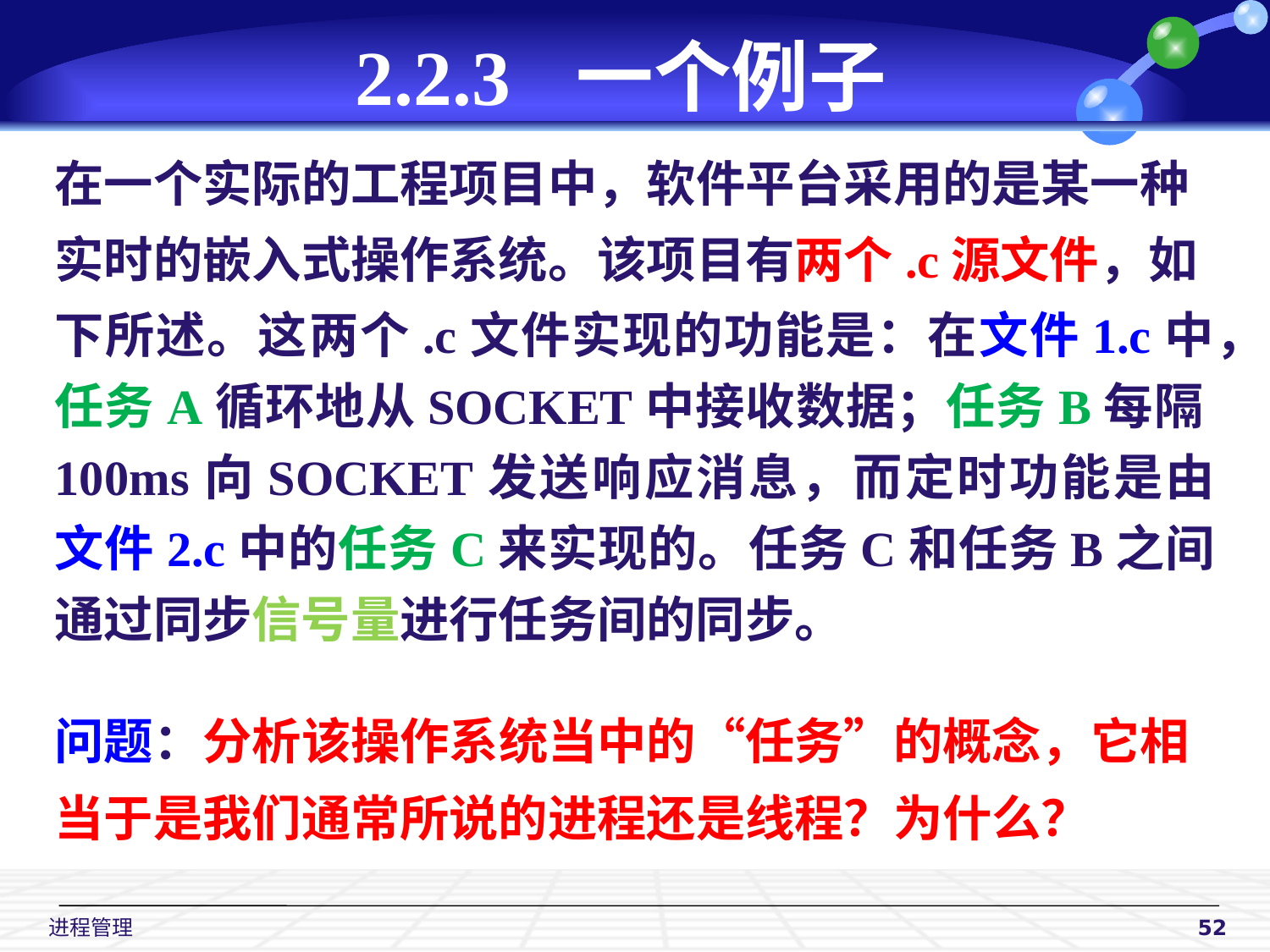

# 2.2.3 一个例子
在一个实际的工程项目中，软件平台采用的是某一种
实时的嵌入式操作系统。该项目有两个.c源文件，如
下所述。这两个.c文件实现的功能是：在文件1.c中，任务A循环地从SOCKET中接收数据；任务B每隔100ms向SOCKET发送响应消息，而定时功能是由文件2.c中的任务C来实现的。任务C和任务B之间通过同步信号量进行任务间的同步。
问题：分析该操作系统当中的“任务”的概念，它相当于是我们通常所说的进程还是线程？为什么？
   进程管理
52